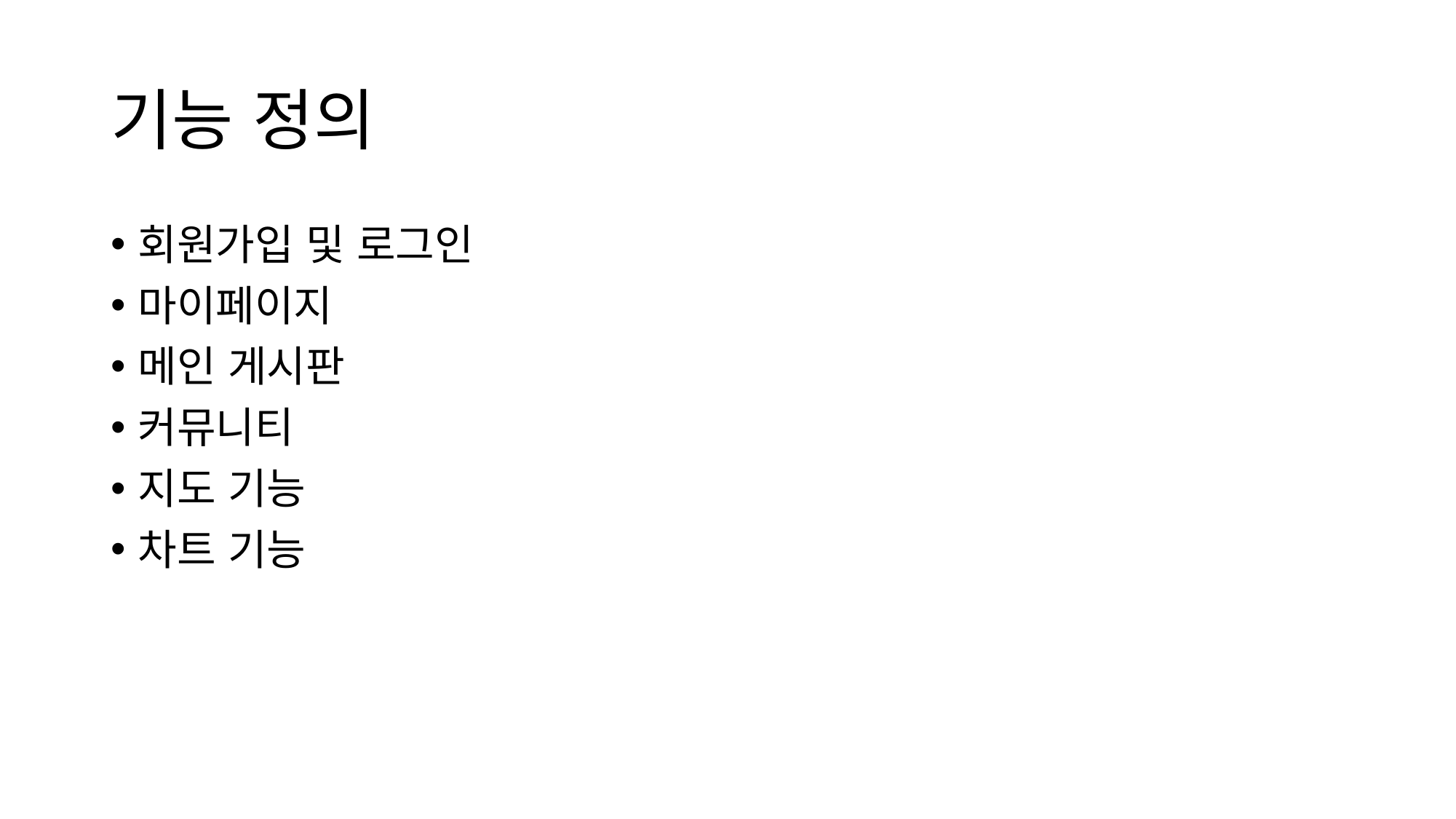

# 기능 정의
회원가입 및 로그인
마이페이지
메인 게시판
커뮤니티
지도 기능
차트 기능